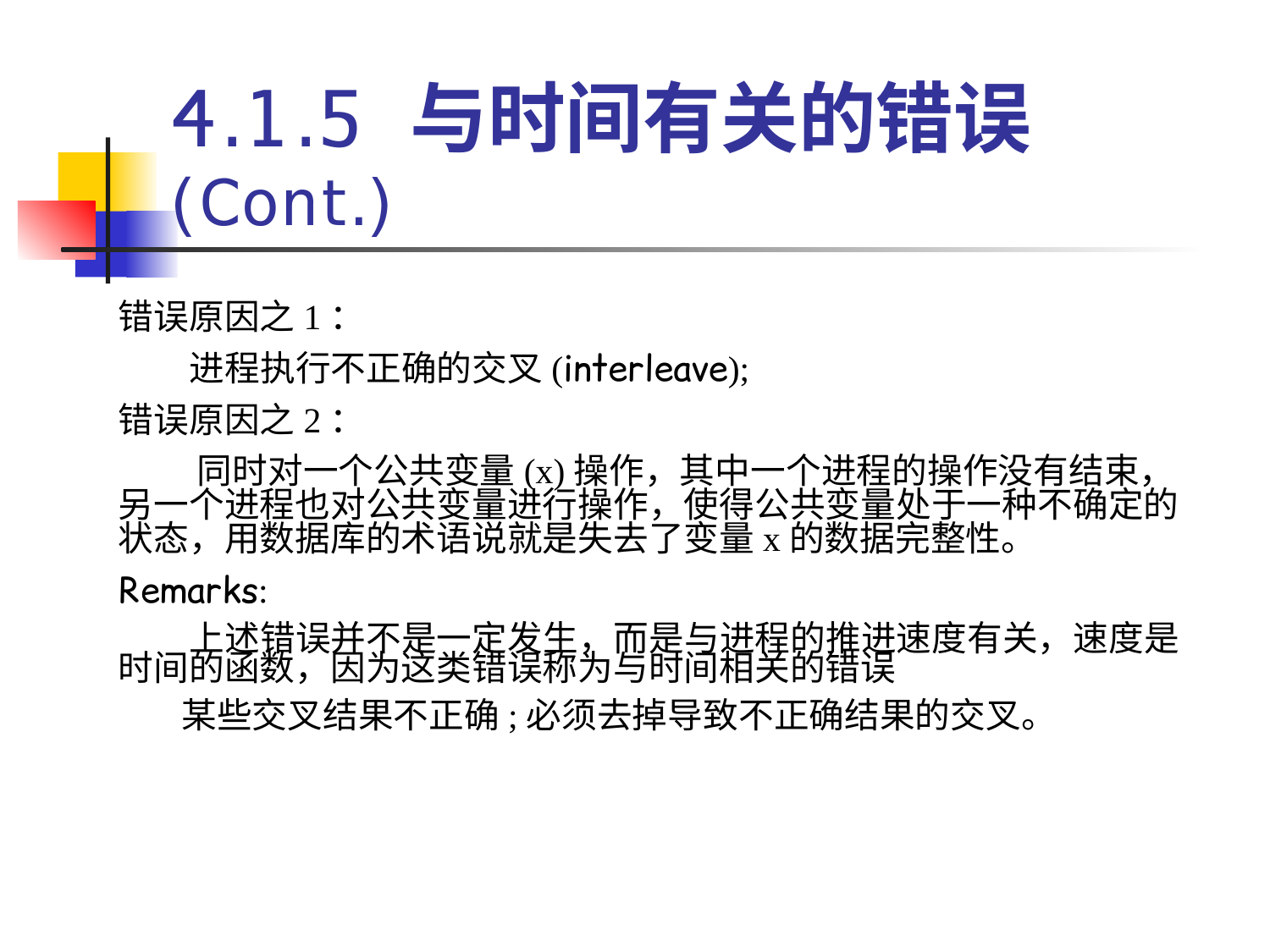

4.1.5 与时间有关的错误(Cont.)
错误原因之1：
        进程执行不正确的交叉(interleave);
错误原因之2：
         同时对一个公共变量(x)操作，其中一个进程的操作没有结束，另一个进程也对公共变量进行操作，使得公共变量处于一种不确定的状态，用数据库的术语说就是失去了变量x的数据完整性。
Remarks:
        上述错误并不是一定发生，而是与进程的推进速度有关，速度是时间的函数，因为这类错误称为与时间相关的错误
       某些交叉结果不正确;必须去掉导致不正确结果的交叉。